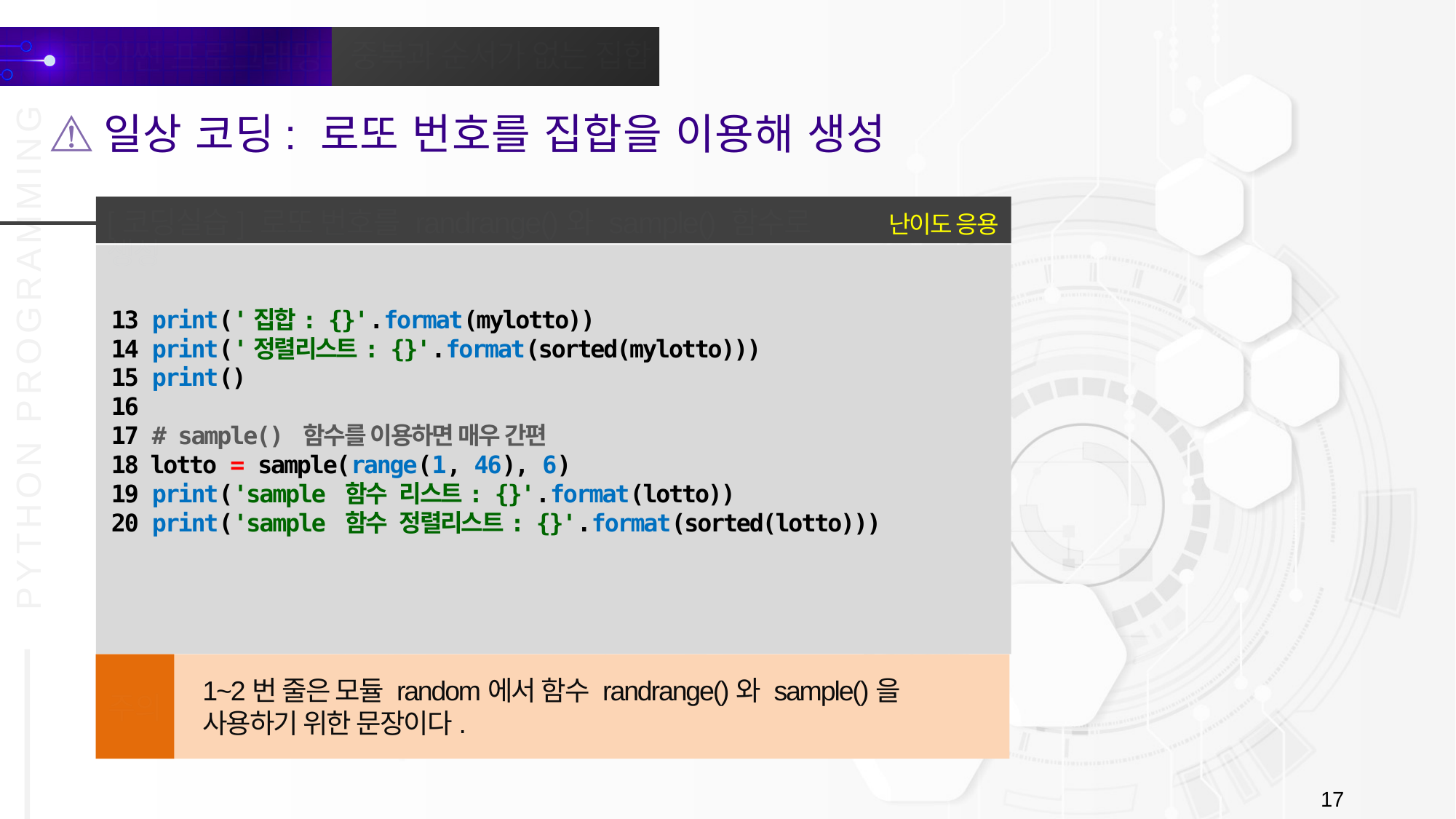

일상 코딩: 로또 번호를 집합을 이용해 생성

난이도 응용
[코딩실습] 로또 번호를 randrange()와 sample() 함수로 생성

13 print('집합: {}'.format(mylotto))
14 print('정렬리스트: {}'.format(sorted(mylotto)))
15 print()
16
17 # sample() 함수를 이용하면 매우 간편
18 lotto = sample(range(1, 46), 6)
19 print('sample 함수 리스트: {}'.format(lotto))
20 print('sample 함수 정렬리스트: {}'.format(sorted(lotto)))

1~2번 줄은 모듈 random에서 함수 randrange()와 sample()을
사용하기 위한 문장이다.
주의
17